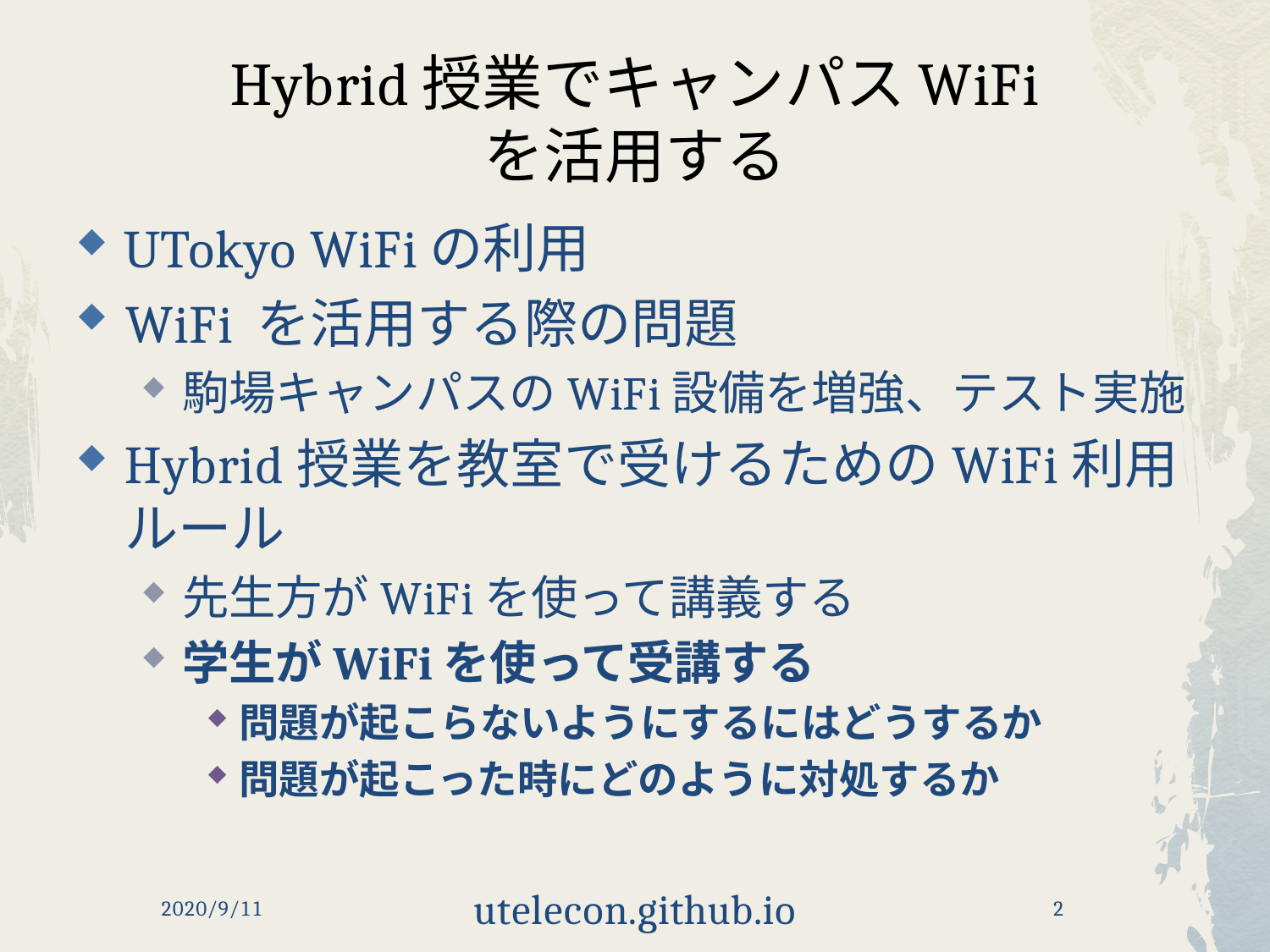

# Hybrid授業でキャンパスWiFi を活用する
UTokyo WiFiの利用
WiFi を活用する際の問題
駒場キャンパスのWiFi設備を増強、テスト実施
Hybrid授業を教室で受けるためのWiFi利用ルール
先生方がWiFiを使って講義する
学生がWiFiを使って受講する
問題が起こらないようにするにはどうするか
問題が起こった時にどのように対処するか
2020/9/11
utelecon.github.io
2